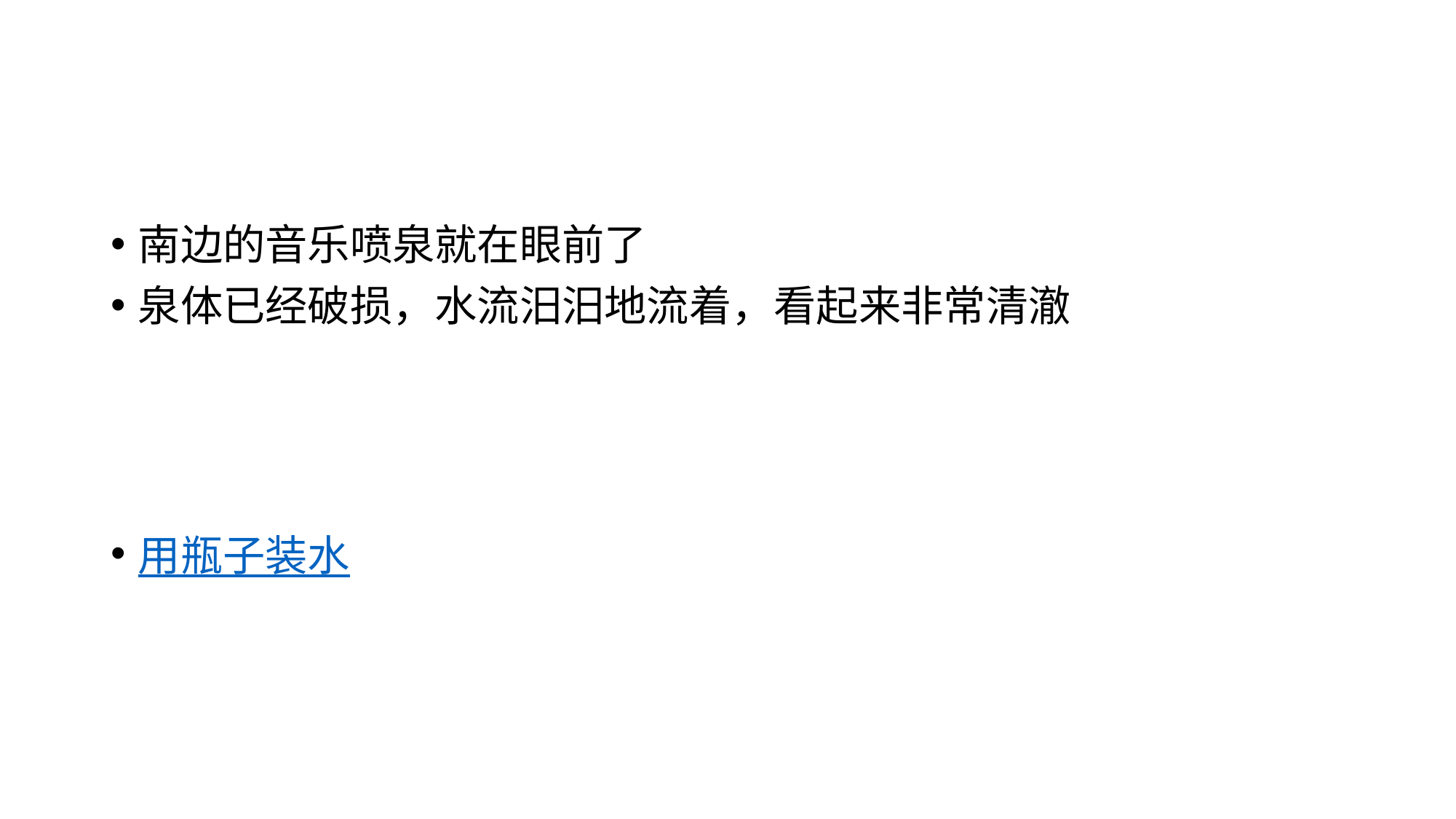

南边的音乐喷泉就在眼前了
泉体已经破损，水流汨汨地流着，看起来非常清澈

用瓶子装水